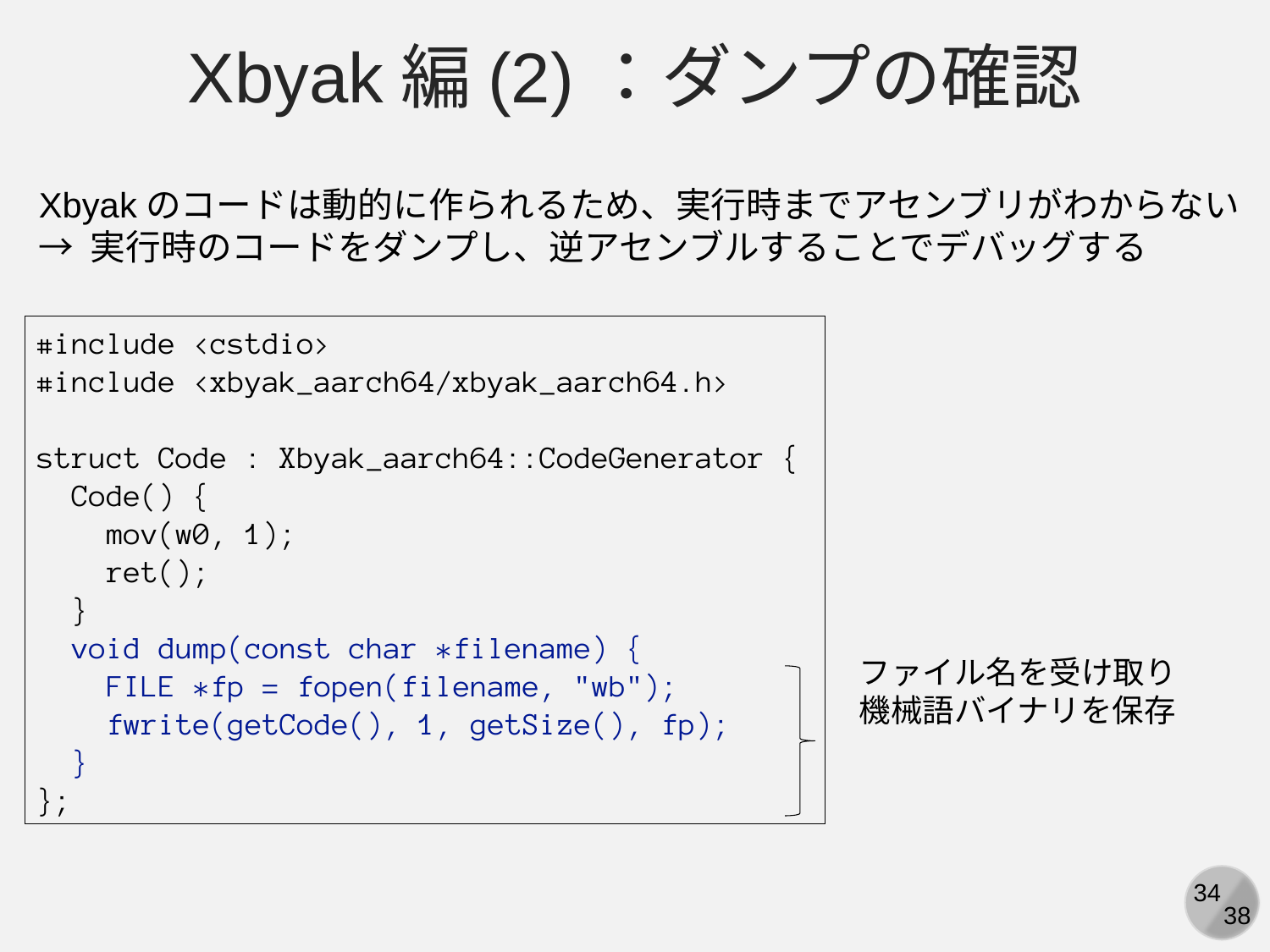

Xbyak編(2)：ダンプの確認
Xbyakのコードは動的に作られるため、実行時までアセンブリがわからない
→ 実行時のコードをダンプし、逆アセンブルすることでデバッグする
#include <cstdio>
#include <xbyak_aarch64/xbyak_aarch64.h>

struct Code : Xbyak_aarch64::CodeGenerator {
  Code() {
    mov(w0, 1);
    ret();
  }
  void dump(const char *filename) {
    FILE *fp = fopen(filename, "wb");
    fwrite(getCode(), 1, getSize(), fp);
  }
};
ファイル名を受け取り
機械語バイナリを保存